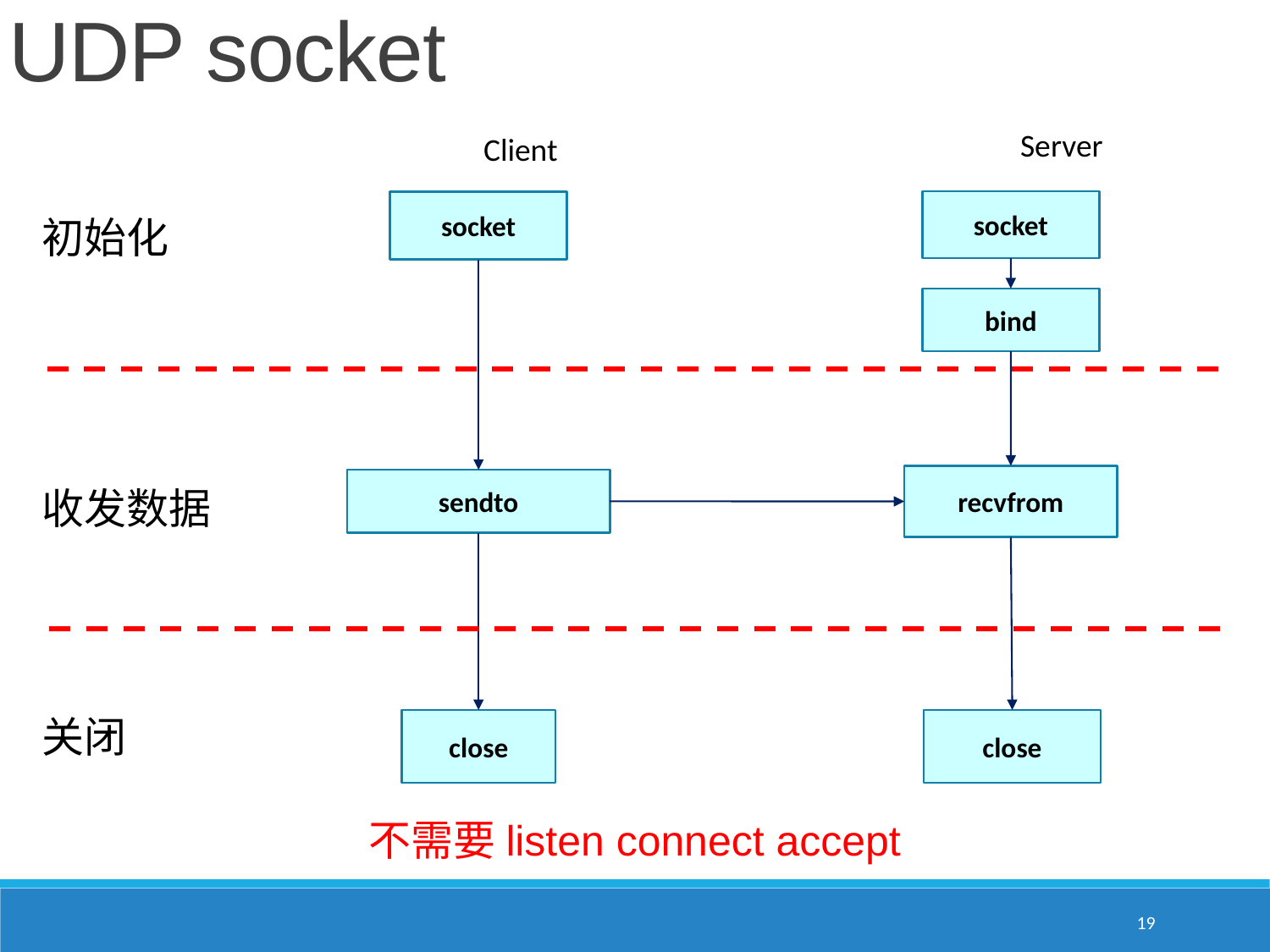

UDP socket
Server
Client
socket
socket
bind
recvfrom
sendto
close
close
初始化
收发数据
关闭
不需要listen connect accept
19